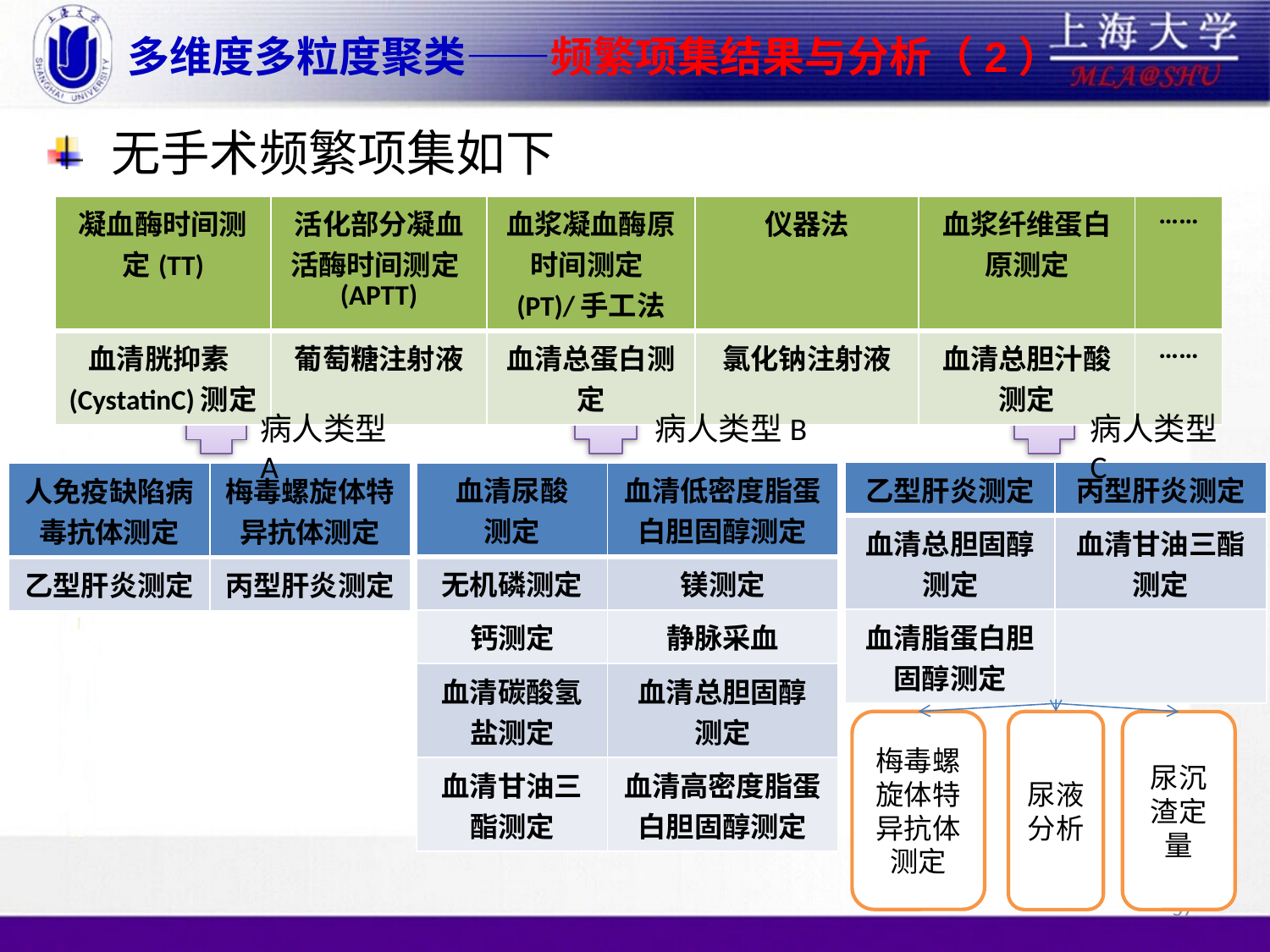

# 多维度多粒度聚类——频繁项集结果与分析（2）
无手术频繁项集如下
| 凝血酶时间测定(TT) | 活化部分凝血活酶时间测定(APTT) | 血浆凝血酶原时间测定(PT)/手工法 | 仪器法 | 血浆纤维蛋白原测定 | …… |
| --- | --- | --- | --- | --- | --- |
| 血清胱抑素(CystatinC)测定 | 葡萄糖注射液 | 血清总蛋白测定 | 氯化钠注射液 | 血清总胆汁酸测定 | …… |

病人类型A
病人类型B
病人类型C
| 乙型肝炎测定 | 丙型肝炎测定 |
| --- | --- |
| 血清总胆固醇测定 | 血清甘油三酯测定 |
| 血清脂蛋白胆固醇测定 |  |
| 血清尿酸 测定 | 血清低密度脂蛋白胆固醇测定 |
| --- | --- |
| 无机磷测定 | 镁测定 |
| 钙测定 | 静脉采血 |
| 血清碳酸氢盐测定 | 血清总胆固醇 测定 |
| 血清甘油三酯测定 | 血清高密度脂蛋白胆固醇测定 |
| 人免疫缺陷病毒抗体测定 | 梅毒螺旋体特异抗体测定 |
| --- | --- |
| 乙型肝炎测定 | 丙型肝炎测定 |
梅毒螺旋体特异抗体测定
尿液分析
尿沉渣定量
57